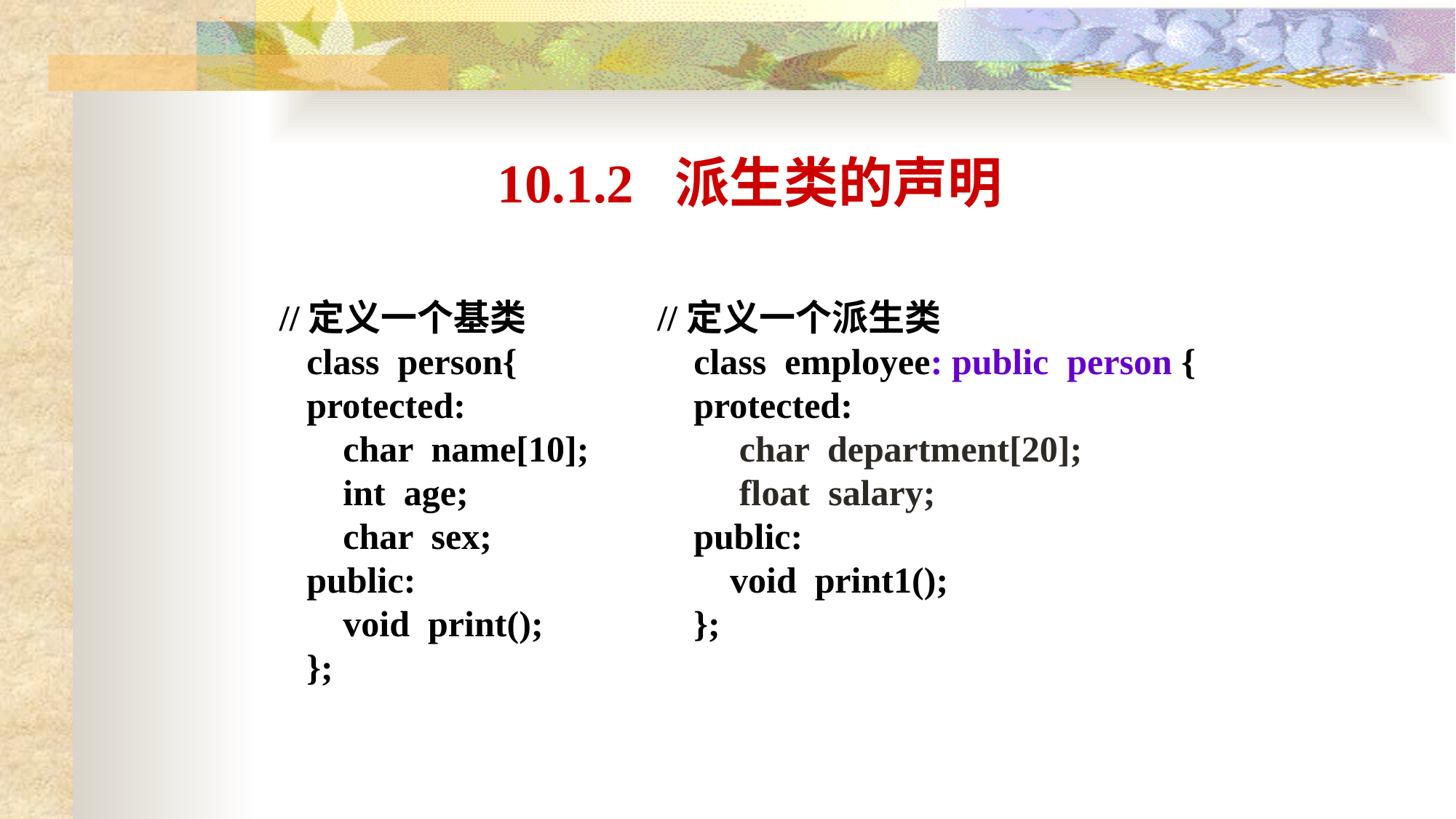

10.1.2  派生类的声明
 //定义一个基类
    class  person{
    protected:
        char  name[10];
        int  age;
        char  sex;
    public:
        void  print();
    };

//定义一个派生类
    class  employee: public  person {
    protected:
         char  department[20];
         float  salary;
    public:
        void  print1();
    };